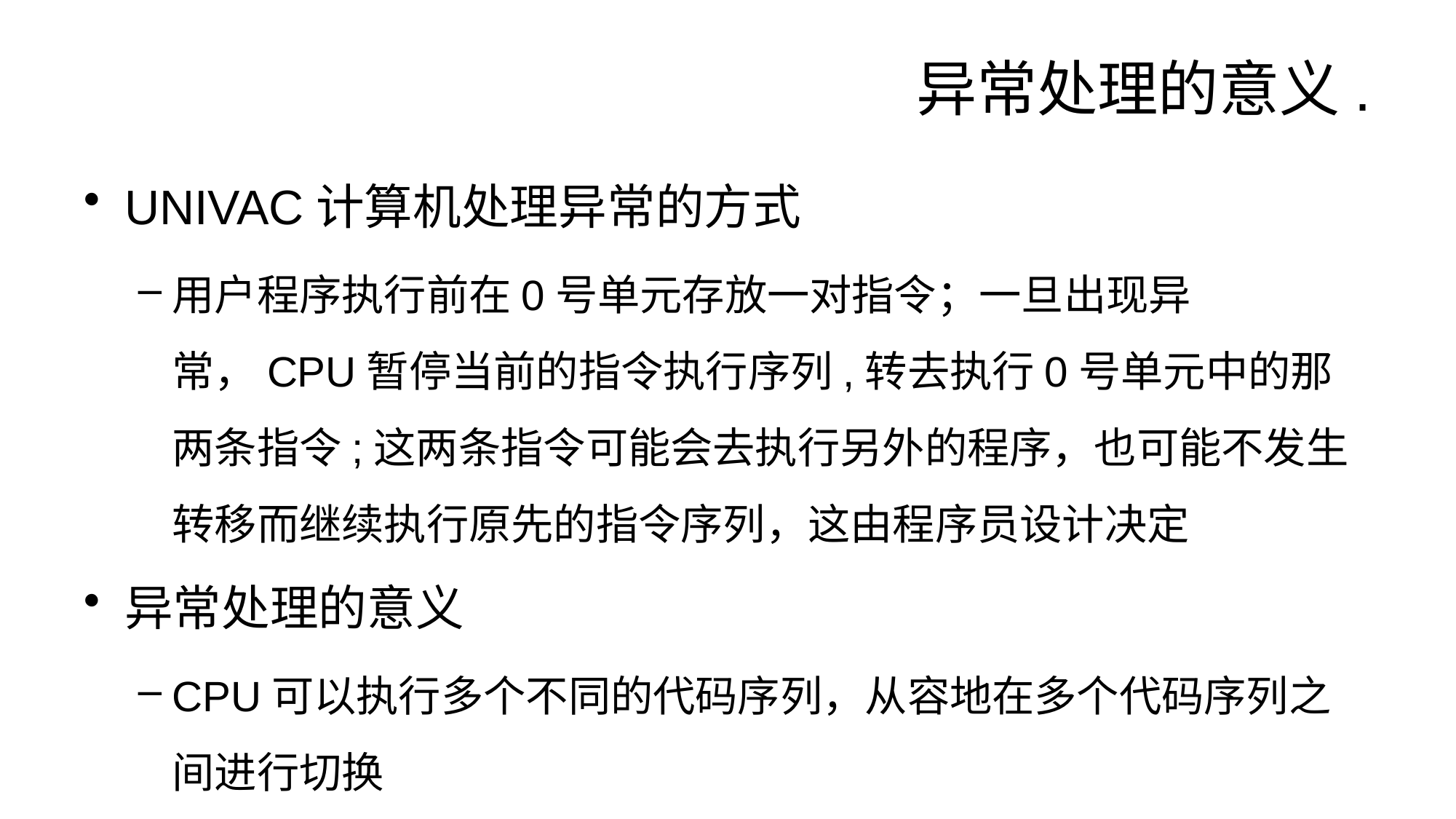

# 异常处理的意义.
UNIVAC计算机处理异常的方式
用户程序执行前在0号单元存放一对指令；一旦出现异常，CPU暂停当前的指令执行序列,转去执行0号单元中的那两条指令;这两条指令可能会去执行另外的程序，也可能不发生转移而继续执行原先的指令序列，这由程序员设计决定
异常处理的意义
CPU可以执行多个不同的代码序列，从容地在多个代码序列之间进行切换